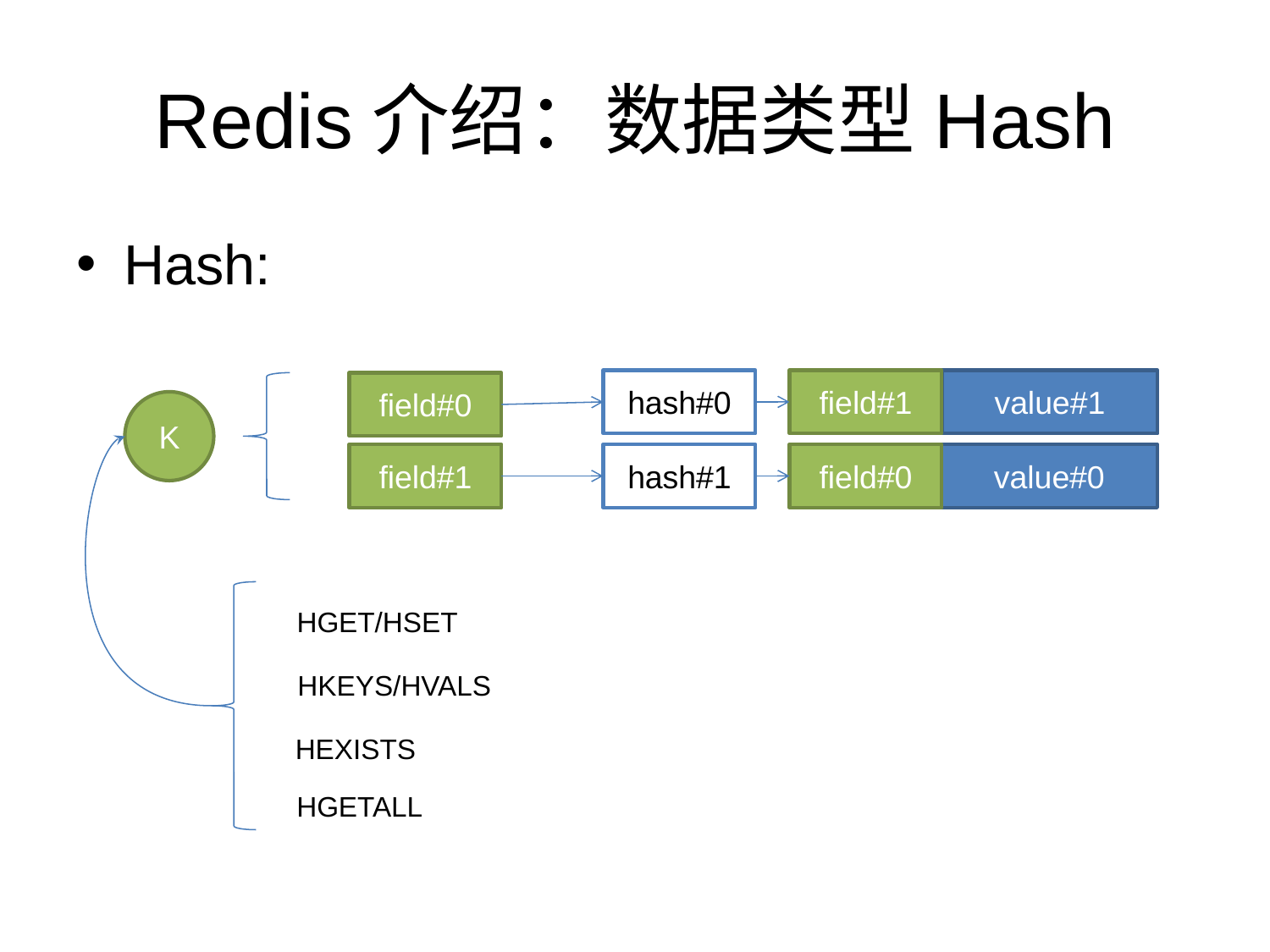

# Redis介绍：数据类型Hash
Hash:

hash#0

field#1

value#1

field#0

K

field#1

hash#1

field#0

value#0

HGET/HSET
HKEYS/HVALS
HEXISTS
HGETALL